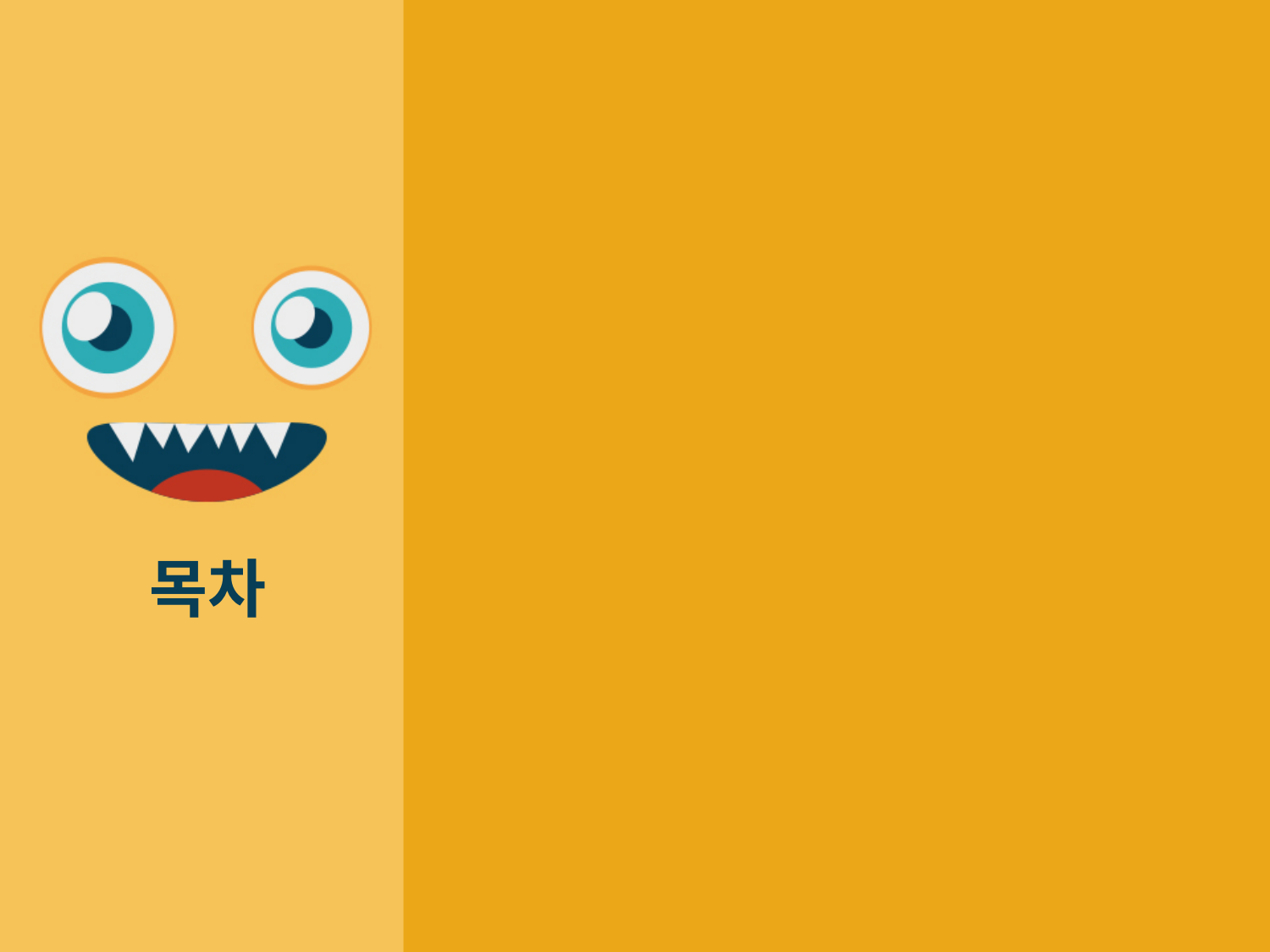

1
게임 컨셉
2
개발 범위
3
개발 계획 대비 현재 진행 상황
목차
4
Github commits Page